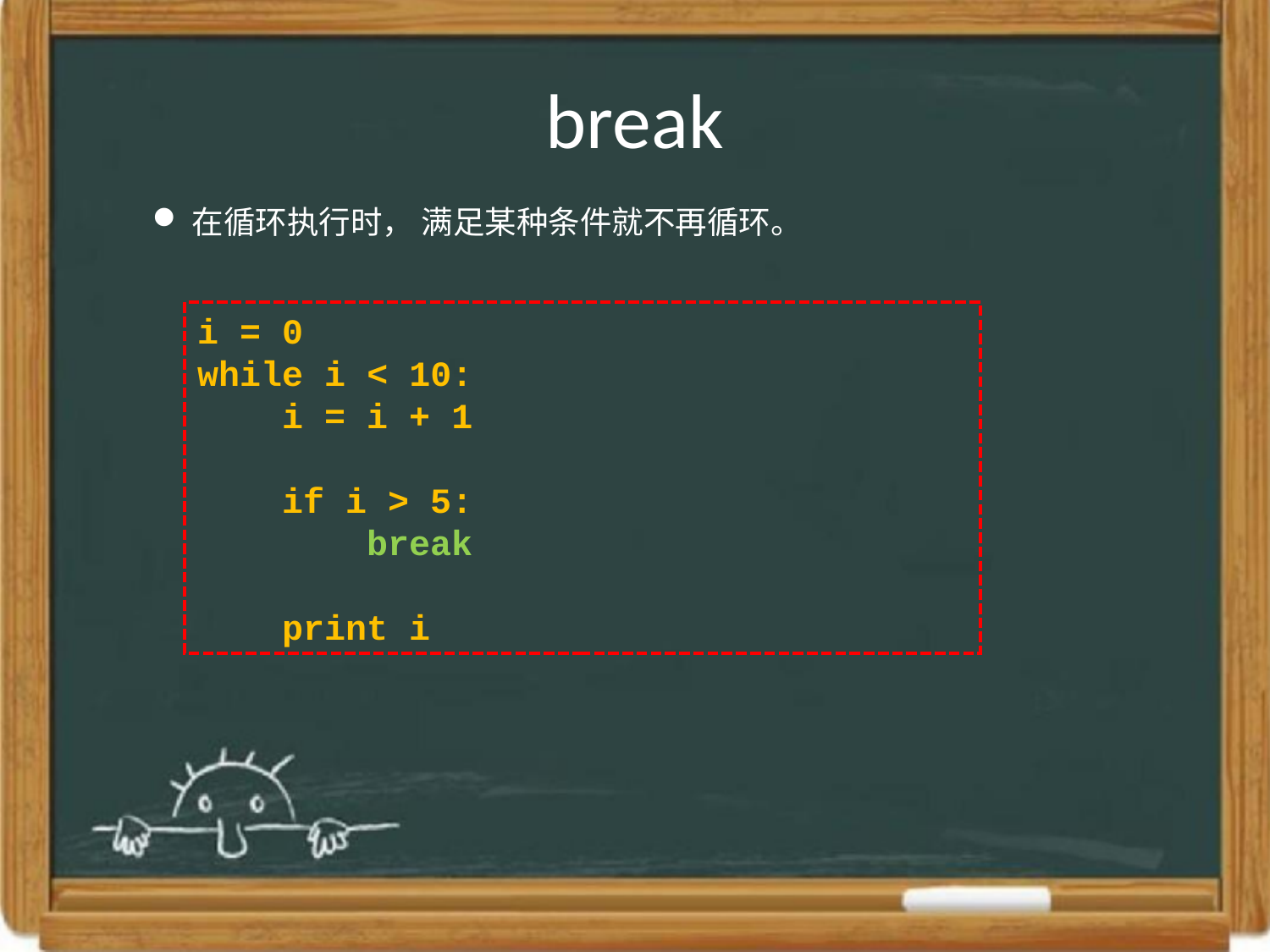

# break
在循环执行时， 满足某种条件就不再循环。
i = 0
while i < 10:
    i = i + 1

    if i > 5:
        break

    print i